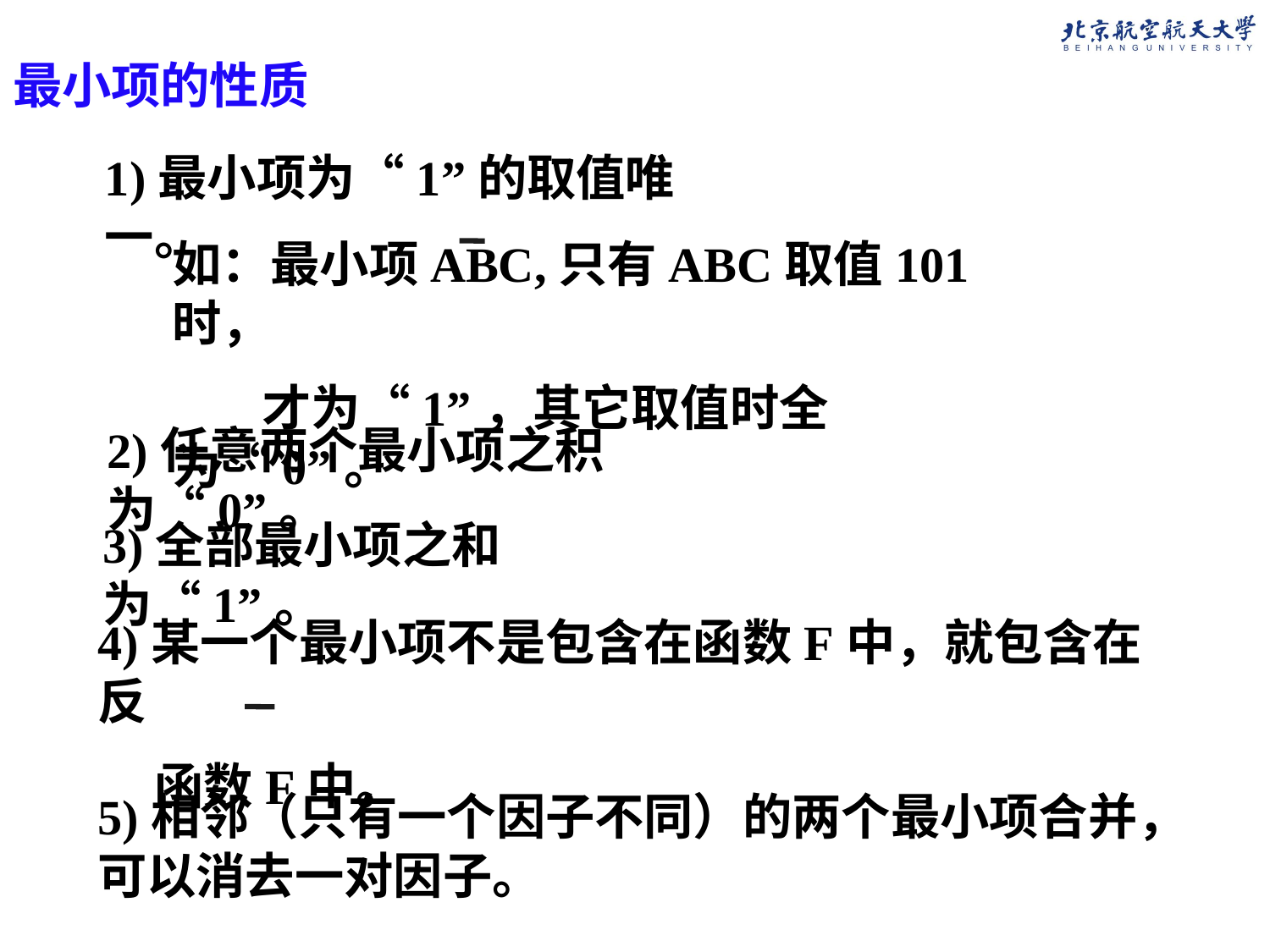

最小项的性质
1)最小项为“1”的取值唯一。
如：最小项ABC,只有ABC取值101时，
       才为“1”，其它取值时全为“0”。

2)任意两个最小项之积为“0”。
3)全部最小项之和为“1”。
4)某一个最小项不是包含在函数F中，就包含在反
    函数F中。

5)相邻（只有一个因子不同）的两个最小项合并，可以消去一对因子。